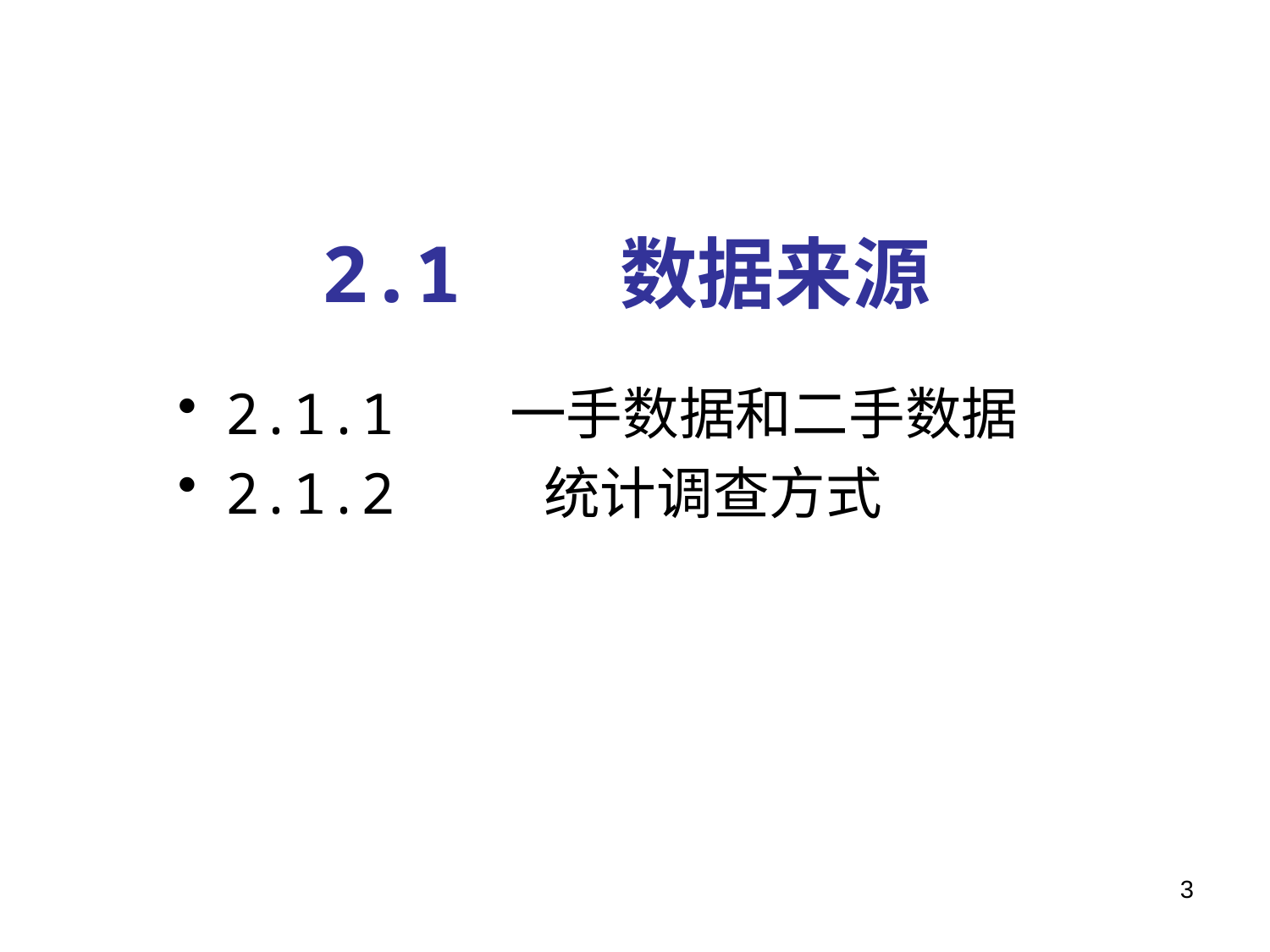

# 2.1   数据来源
2.1.1   一手数据和二手数据
2.1.2    统计调查方式
3